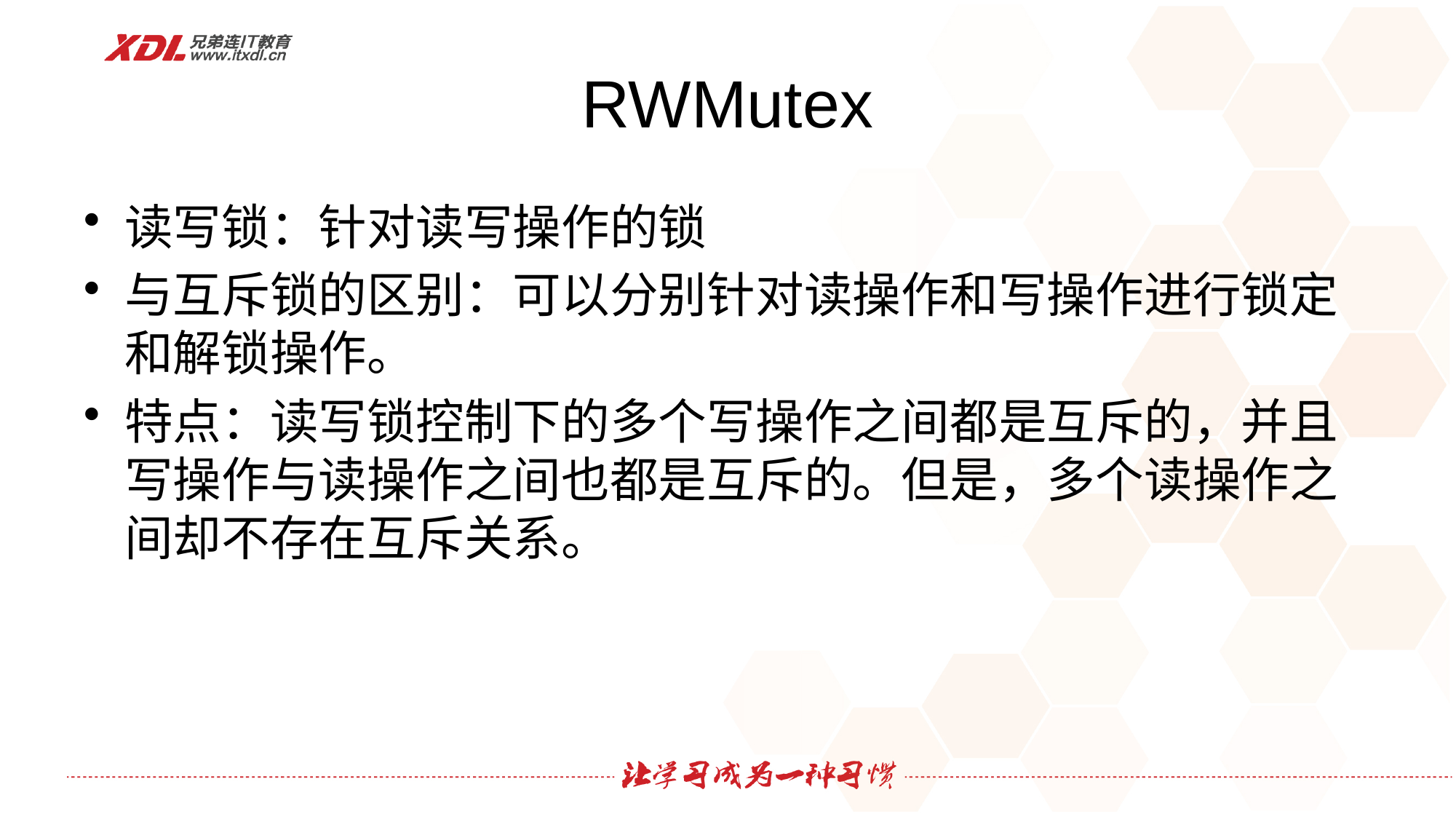

# RWMutex
读写锁：针对读写操作的锁
与互斥锁的区别：可以分别针对读操作和写操作进行锁定和解锁操作。
特点：读写锁控制下的多个写操作之间都是互斥的，并且写操作与读操作之间也都是互斥的。但是，多个读操作之间却不存在互斥关系。